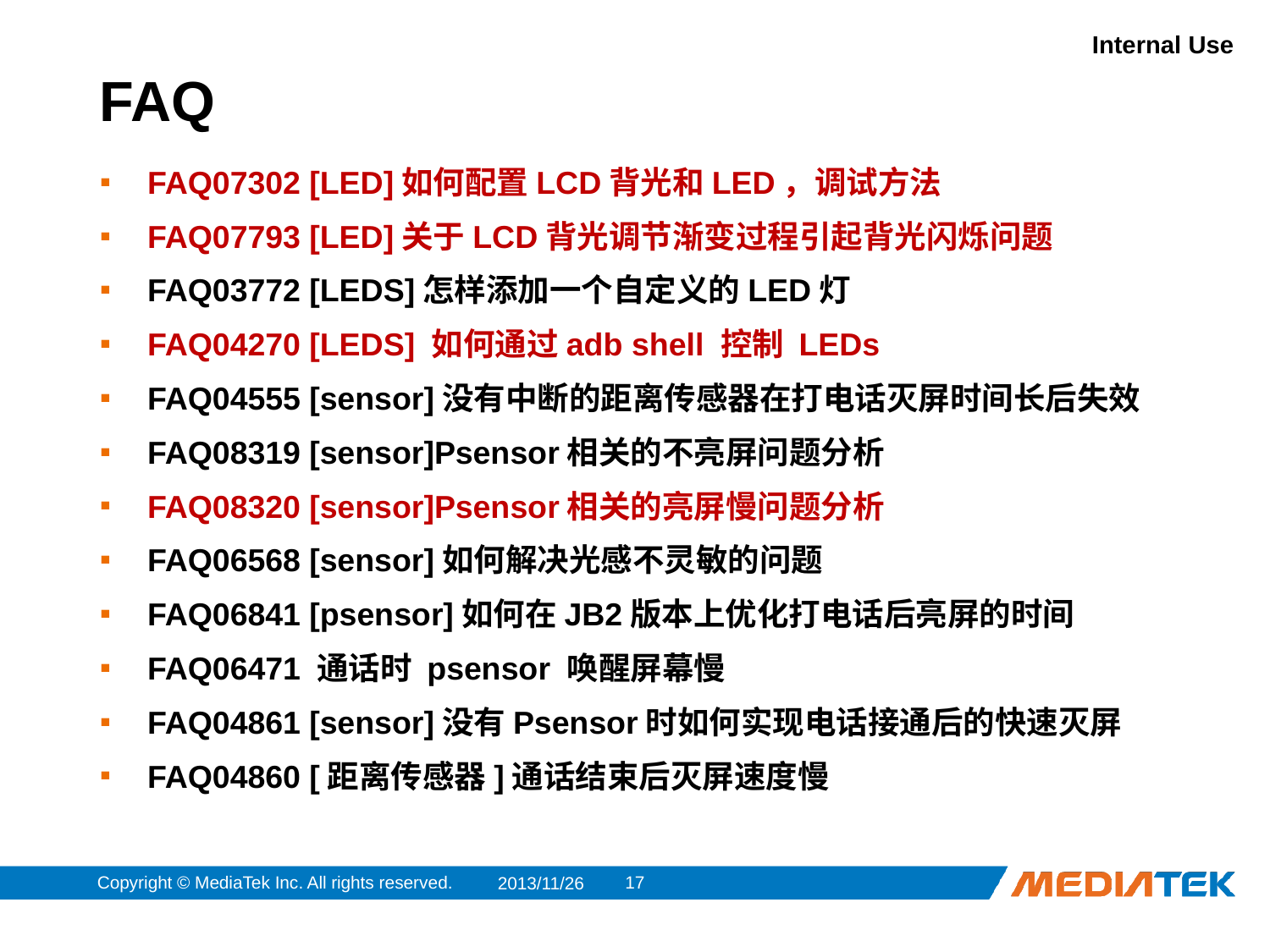

# FAQ
FAQ07302 [LED]如何配置LCD背光和LED，调试方法
FAQ07793 [LED]关于LCD背光调节渐变过程引起背光闪烁问题
FAQ03772 [LEDS]怎样添加一个自定义的LED灯
FAQ04270 [LEDS] 如何通过adb shell 控制 LEDs
FAQ04555 [sensor]没有中断的距离传感器在打电话灭屏时间长后失效
FAQ08319 [sensor]Psensor相关的不亮屏问题分析
FAQ08320 [sensor]Psensor相关的亮屏慢问题分析
FAQ06568 [sensor]如何解决光感不灵敏的问题
FAQ06841 [psensor]如何在JB2版本上优化打电话后亮屏的时间
FAQ06471 通话时 psensor 唤醒屏幕慢
FAQ04861 [sensor]没有Psensor时如何实现电话接通后的快速灭屏
FAQ04860 [距离传感器]通话结束后灭屏速度慢

Copyright © MediaTek Inc. All rights reserved.
17
2013/11/26